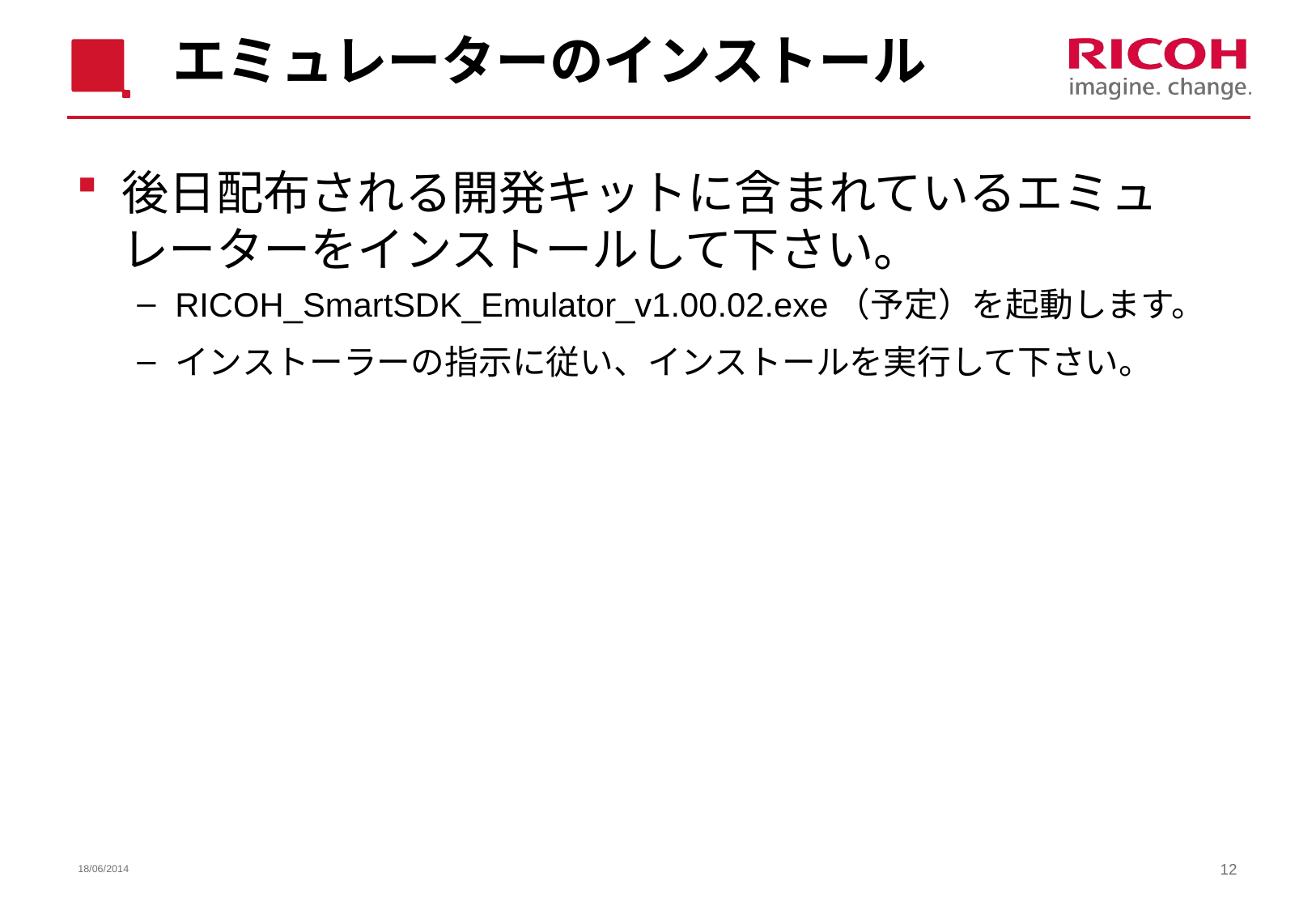

# エミュレーターのインストール
後日配布される開発キットに含まれているエミュレーターをインストールして下さい。
RICOH_SmartSDK_Emulator_v1.00.02.exe（予定）を起動します。
インストーラーの指示に従い、インストールを実行して下さい。
18/06/2014
12